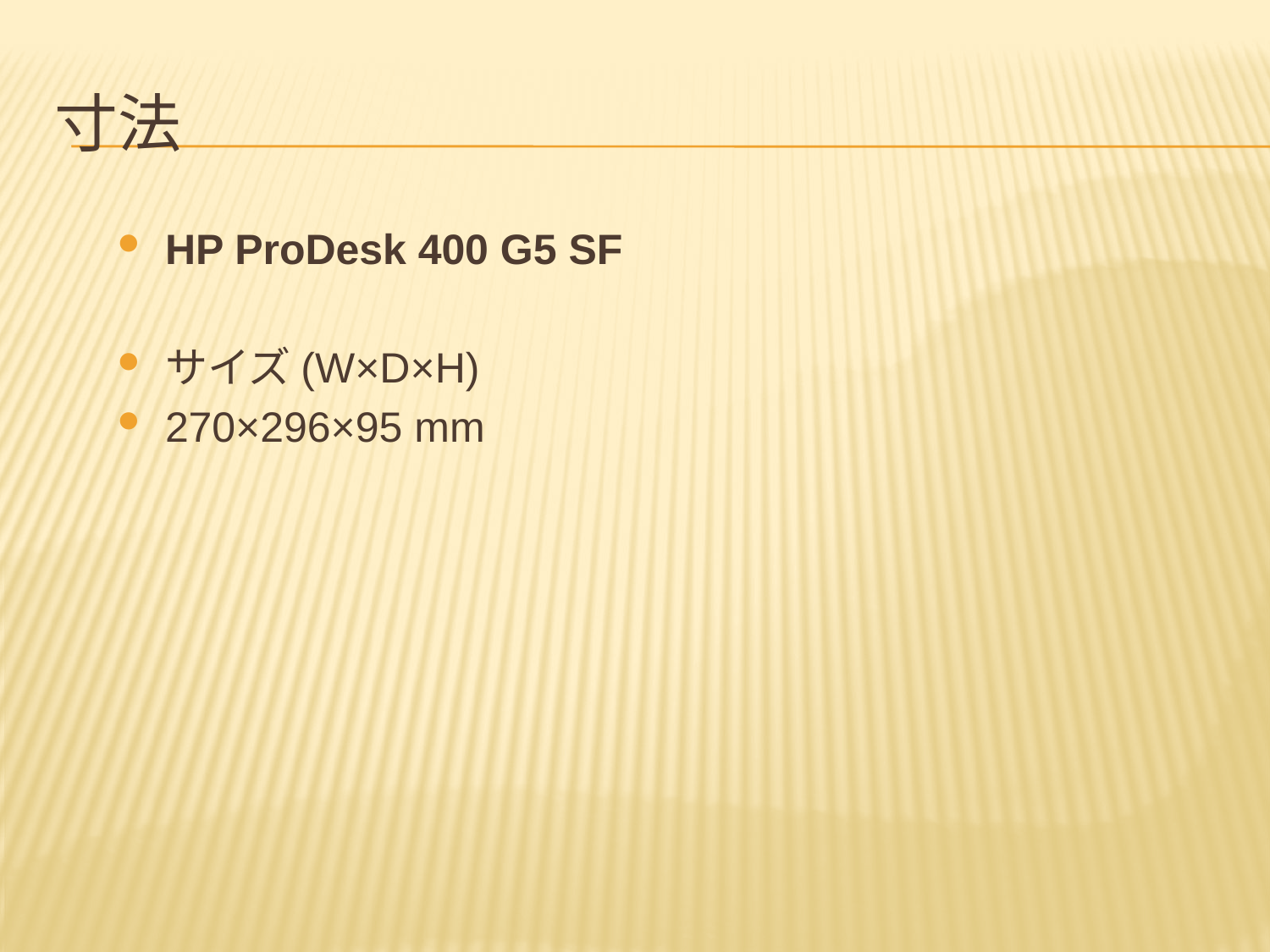

# 寸法
HP ProDesk 400 G5 SF

サイズ(W×D×H)
270×296×95 mm